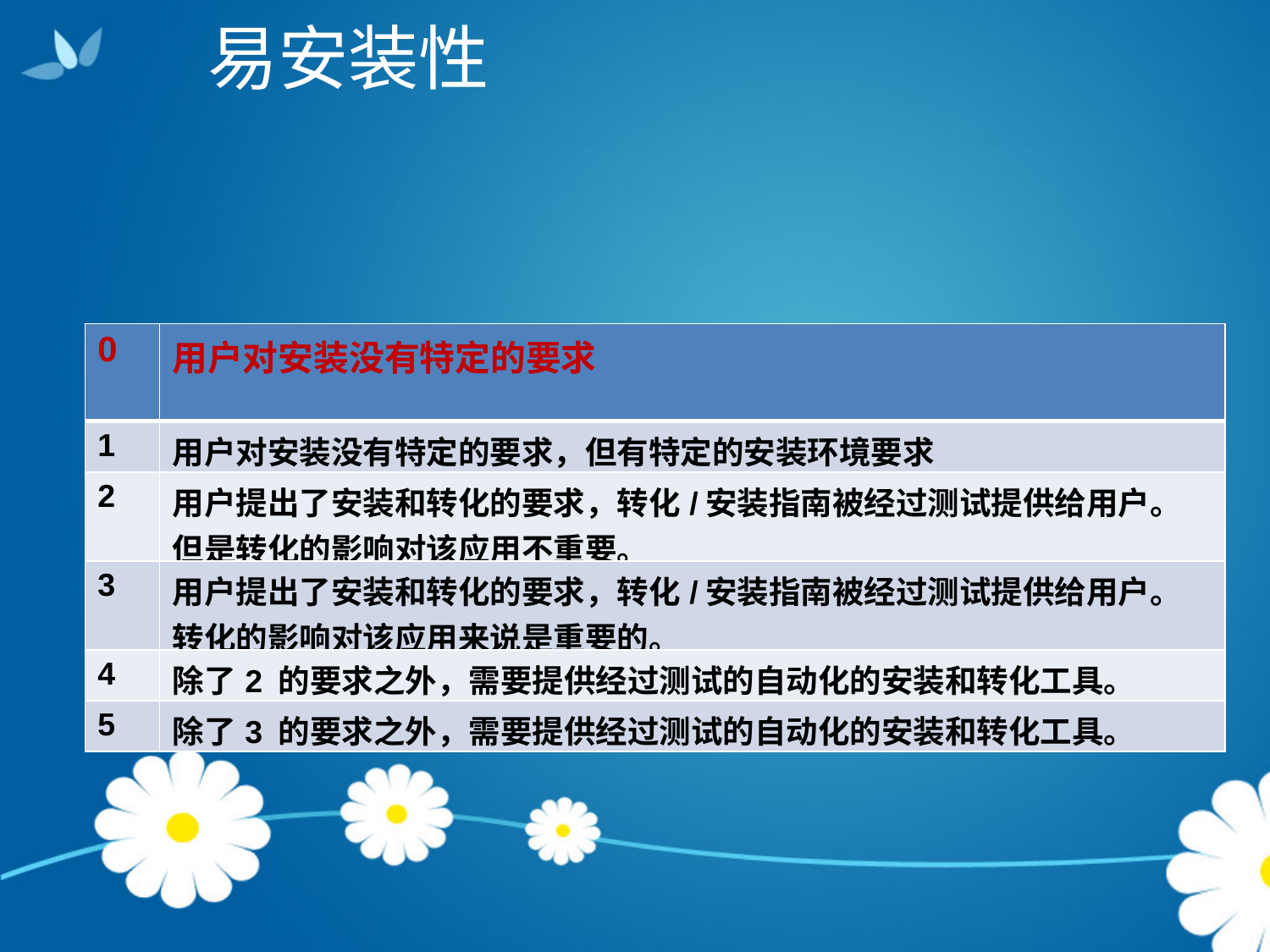

易安装性

| 0 | 用户对安装没有特定的要求 |
| --- | --- |
| 1 | 用户对安装没有特定的要求，但有特定的安装环境要求 |
| 2 | 用户提出了安装和转化的要求，转化/安装指南被经过测试提供给用户。但是转化的影响对该应用不重要。 |
| 3 | 用户提出了安装和转化的要求，转化/安装指南被经过测试提供给用户。转化的影响对该应用来说是重要的。 |
| 4 | 除了2 的要求之外，需要提供经过测试的自动化的安装和转化工具。 |
| 5 | 除了3 的要求之外，需要提供经过测试的自动化的安装和转化工具。 |